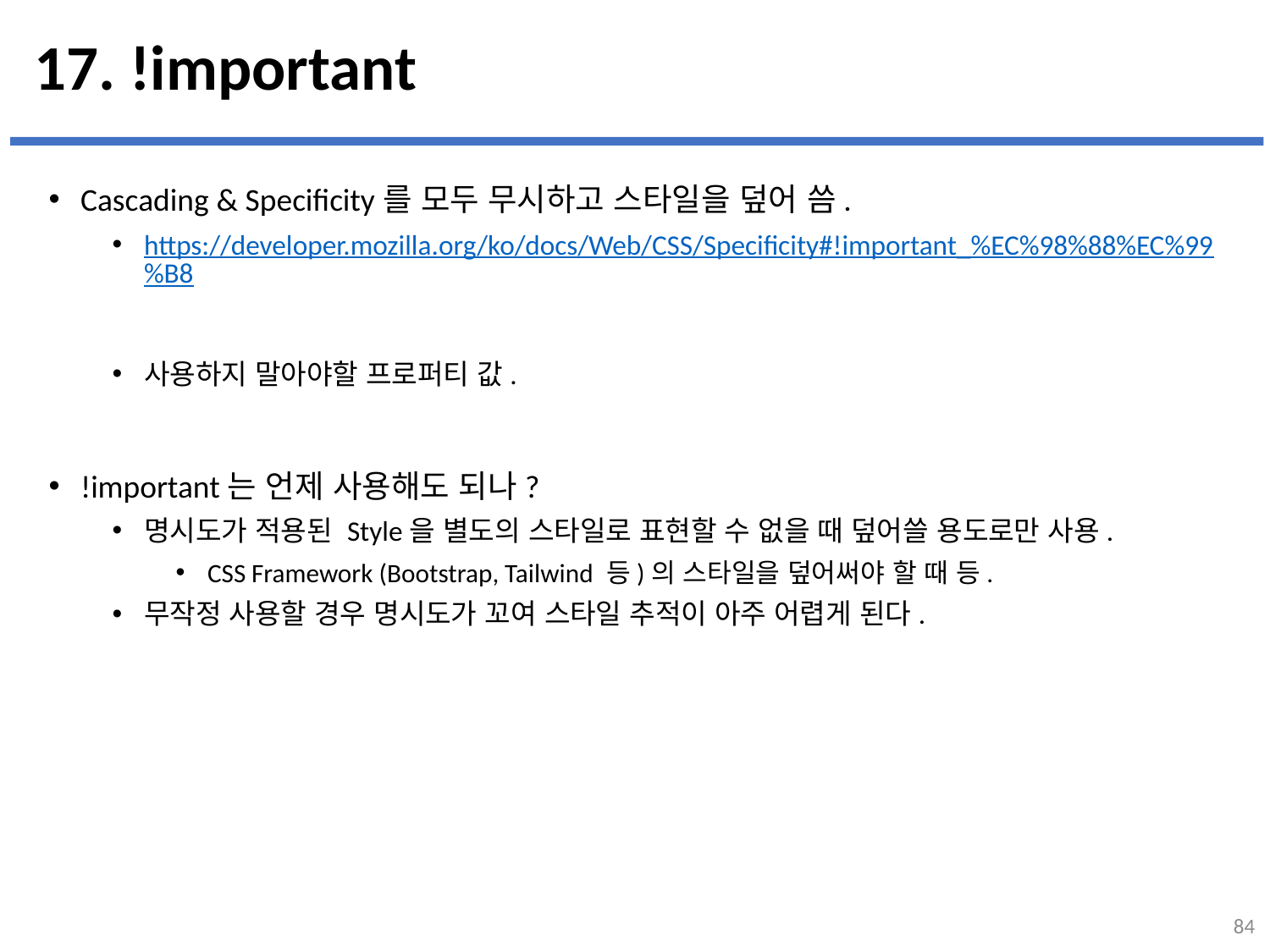

# 17. !important
Cascading & Specificity를 모두 무시하고 스타일을 덮어 씀.
https://developer.mozilla.org/ko/docs/Web/CSS/Specificity#!important_%EC%98%88%EC%99%B8

사용하지 말아야할 프로퍼티 값.

!important는 언제 사용해도 되나?
명시도가 적용된 Style을 별도의 스타일로 표현할 수 없을 때 덮어쓸 용도로만 사용.
CSS Framework (Bootstrap, Tailwind 등)의 스타일을 덮어써야 할 때 등.
무작정 사용할 경우 명시도가 꼬여 스타일 추적이 아주 어렵게 된다.
84